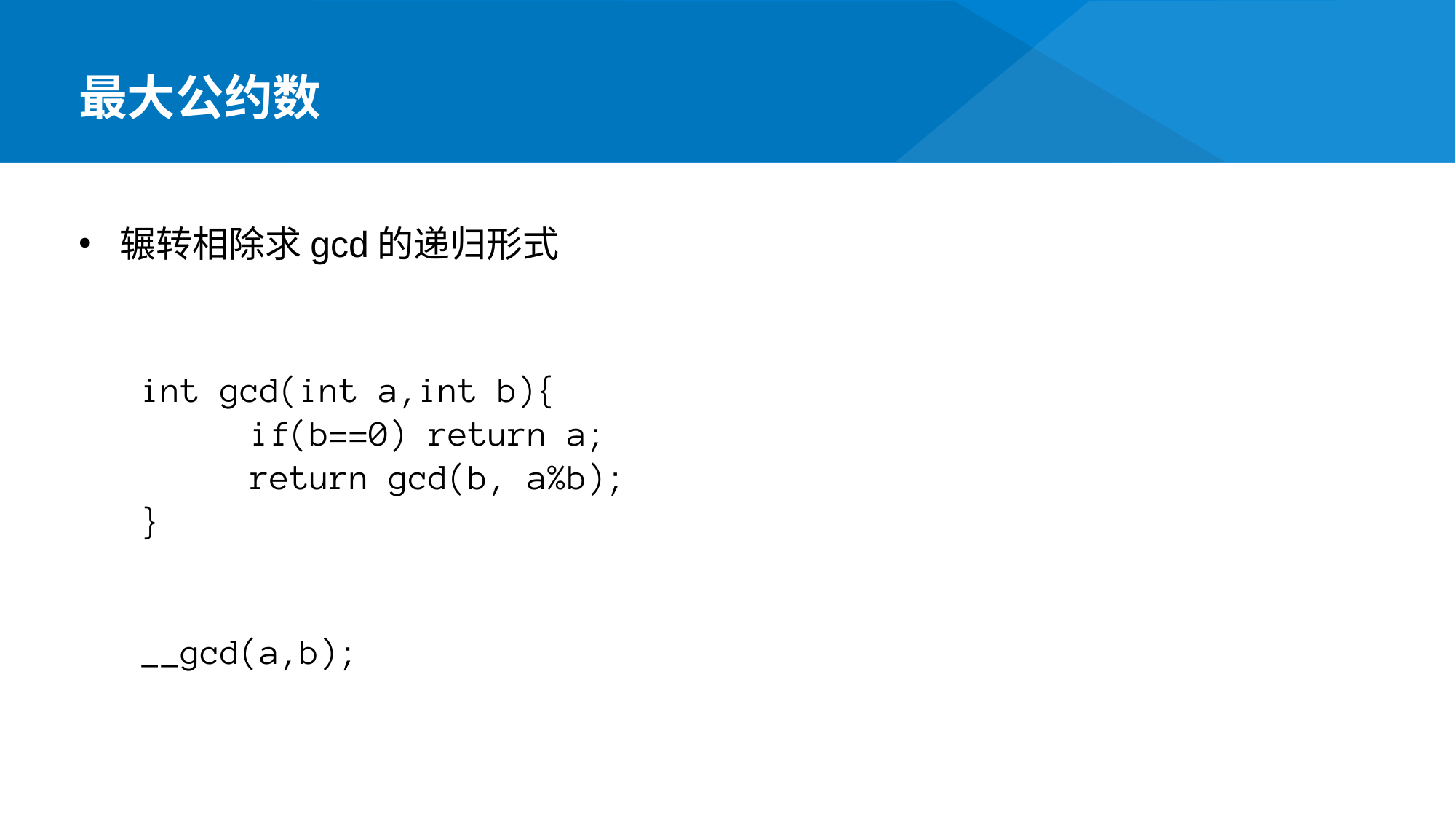

最大公约数
辗转相除求gcd的递归形式
int gcd(int a,int b){
	if(b==0) return a;
	return gcd(b, a%b);
}

__gcd(a,b);